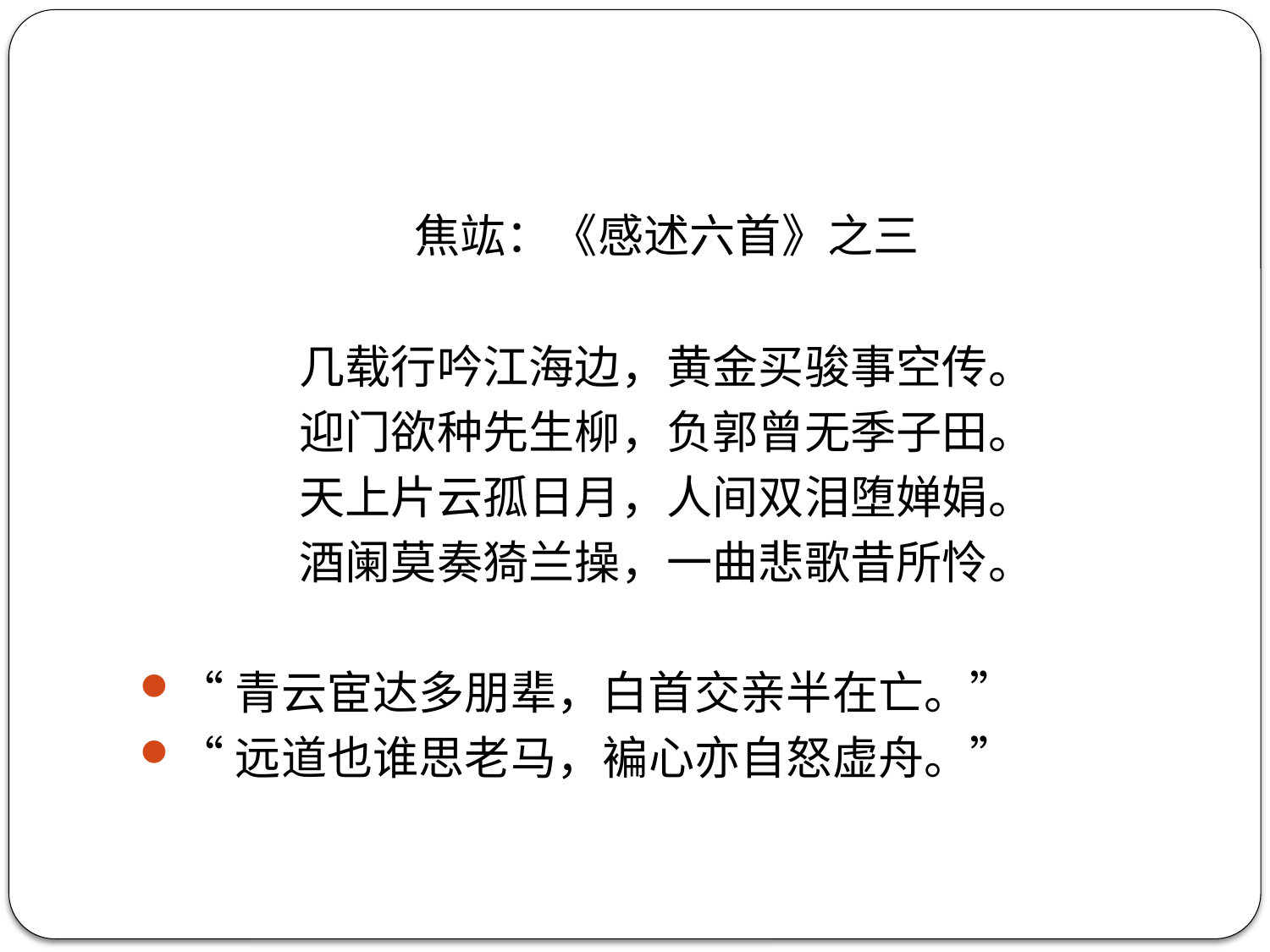

#
焦竑：《感述六首》之三

几载行吟江海边，黄金买骏事空传。
迎门欲种先生柳，负郭曾无季子田。
天上片云孤日月，人间双泪堕婵娟。
酒阑莫奏猗兰操，一曲悲歌昔所怜。

“青云宦达多朋辈，白首交亲半在亡。”
“远道也谁思老马，褊心亦自怒虚舟。”